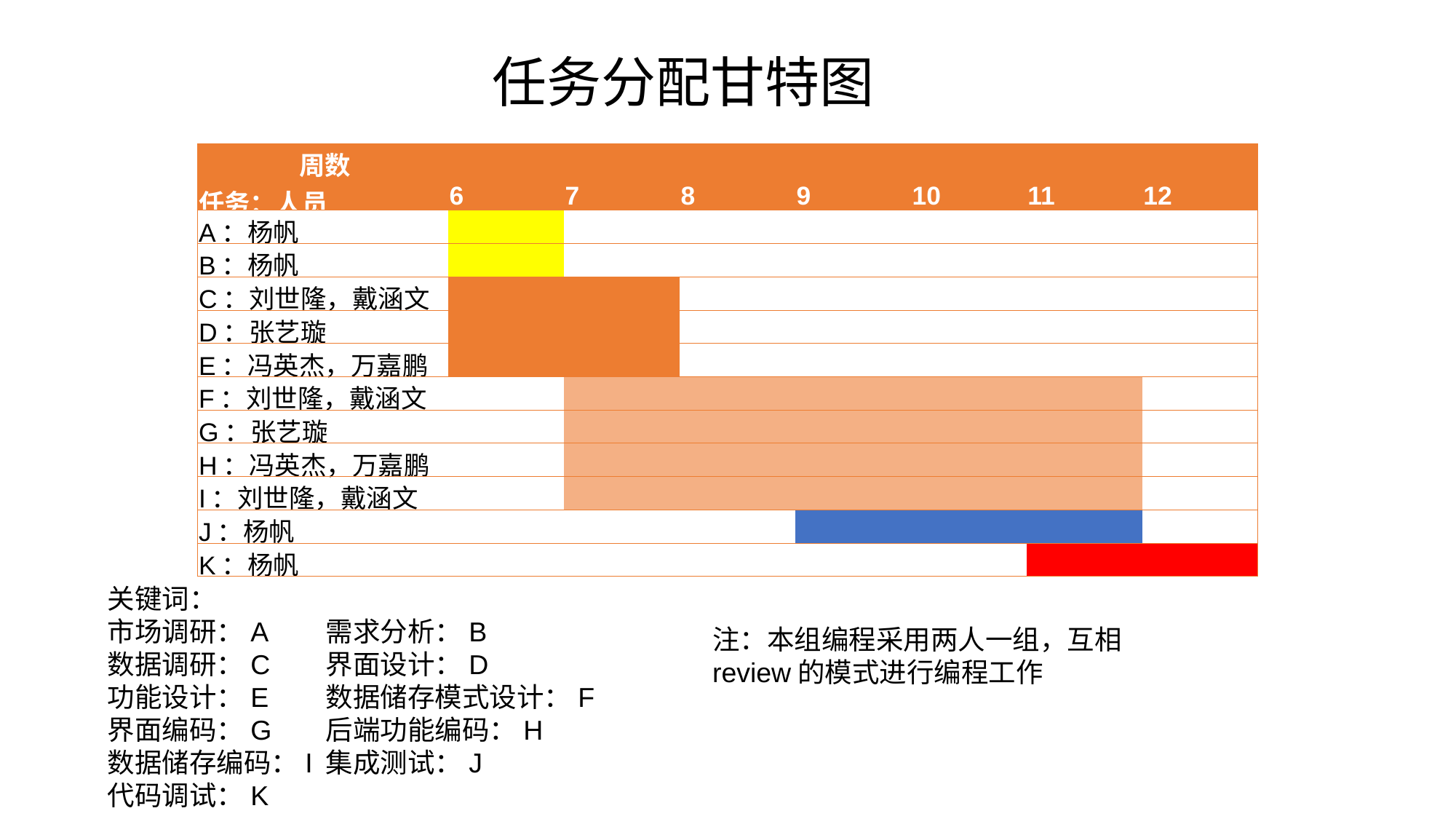

任务分配甘特图
| 周数 任务：人员 | 6 | 7 | 8 | 9 | 10 | 11 | 12 |
| --- | --- | --- | --- | --- | --- | --- | --- |
| A：杨帆 |  |  |  |  |  |  |  |
| B：杨帆 |  |  |  |  |  |  |  |
| C：刘世隆，戴涵文 |  |  |  |  |  |  |  |
| D：张艺璇 |  |  |  |  |  |  |  |
| E：冯英杰，万嘉鹏 |  |  |  |  |  |  |  |
| F：刘世隆，戴涵文 |  |  |  |  |  |  |  |
| G：张艺璇 |  |  |  |  |  |  |  |
| H：冯英杰，万嘉鹏 |  |  |  |  |  |  |  |
| I：刘世隆，戴涵文 |  |  |  |  |  |  |  |
| J：杨帆 |  |  |  |  |  |  |  |
| K：杨帆 |  |  |  |  |  |  |  |
关键词：
市场调研：A	需求分析：B
数据调研：C	界面设计：D
功能设计：E	数据储存模式设计：F
界面编码：G	后端功能编码：H
数据储存编码：I	集成测试：J
代码调试：K
注：本组编程采用两人一组，互相review的模式进行编程工作